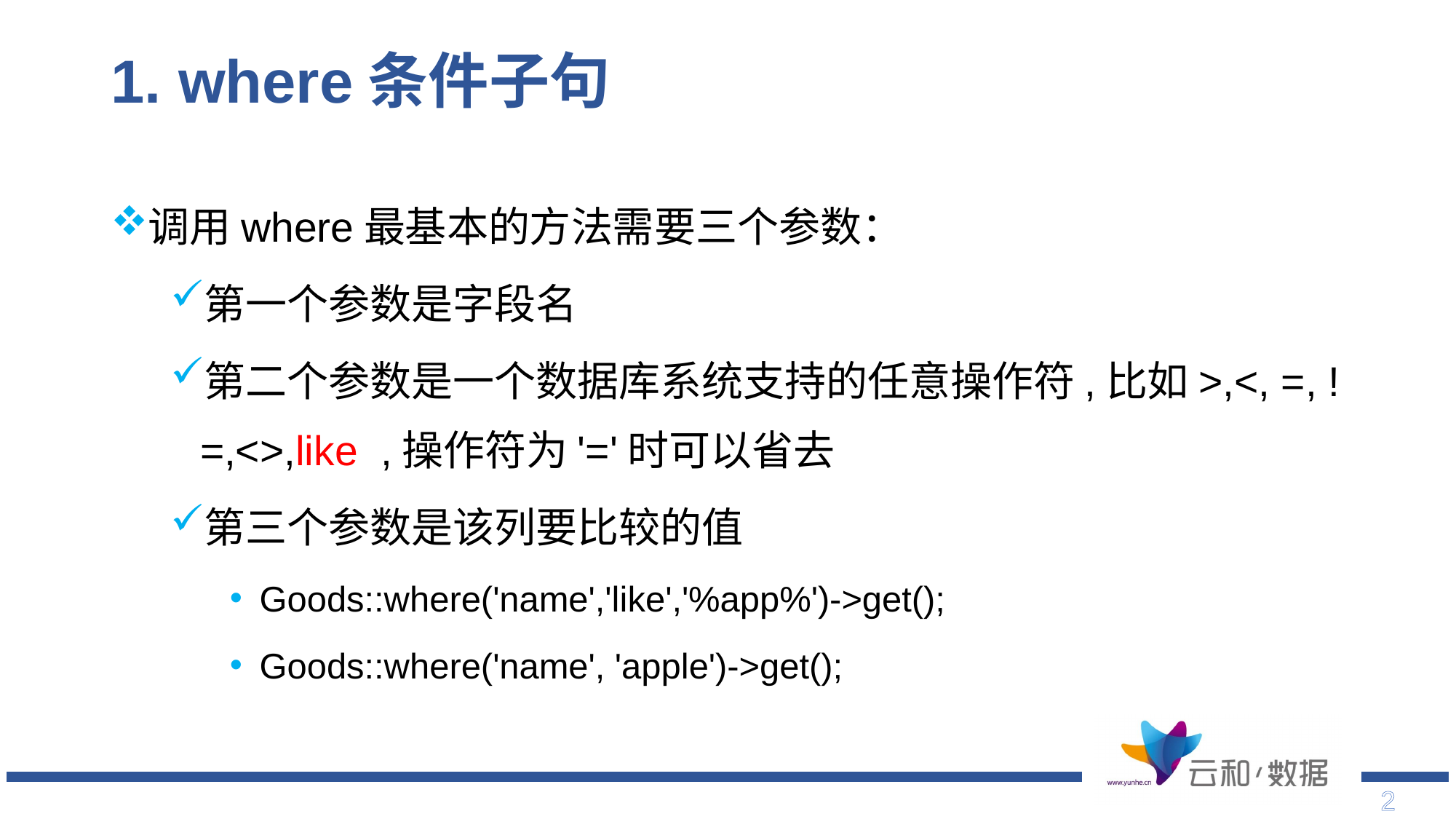

# 1. where条件子句
调用where最基本的方法需要三个参数：
第一个参数是字段名
第二个参数是一个数据库系统支持的任意操作符,比如>,<, =, !=,<>,like  ,操作符为'='时可以省去
第三个参数是该列要比较的值
Goods::where('name','like','%app%')->get();
Goods::where('name', 'apple')->get();